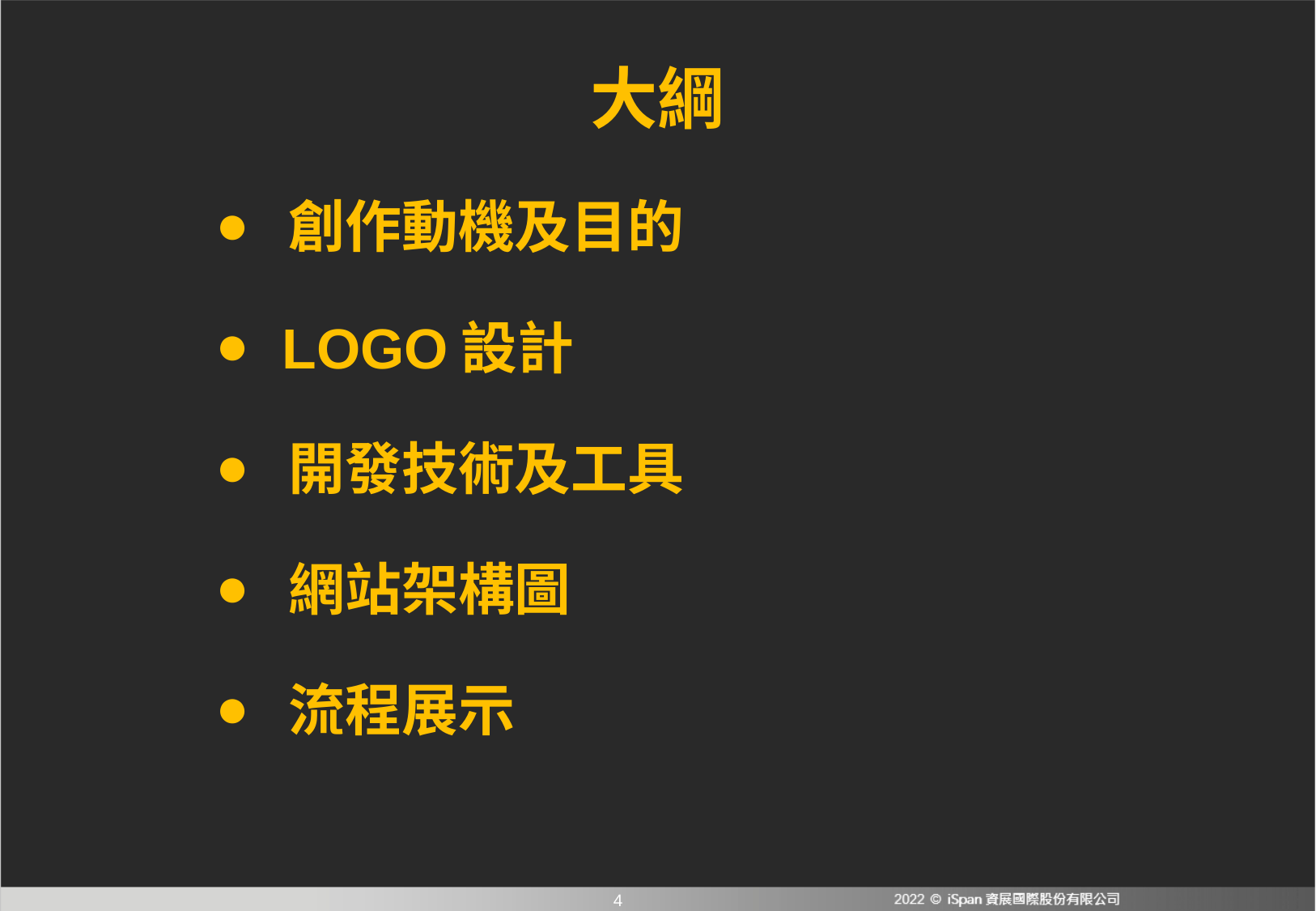

大綱

  創作動機及目的

  LOGO設計

  開發技術及工具

  網站架構圖

  流程展示
4